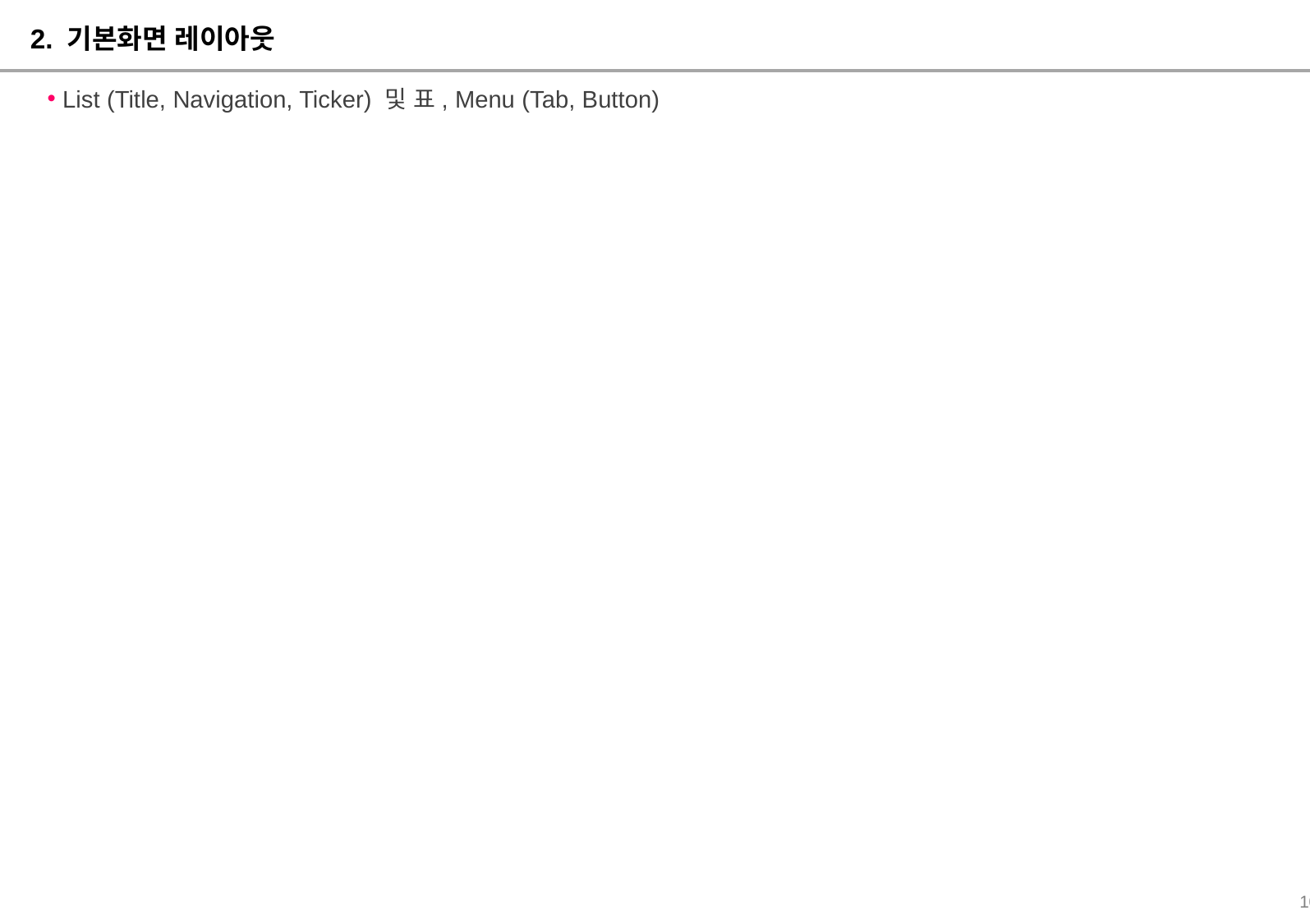

# 2. 기본화면 레이아웃
 List (Title, Navigation, Ticker) 및 표, Menu (Tab, Button)